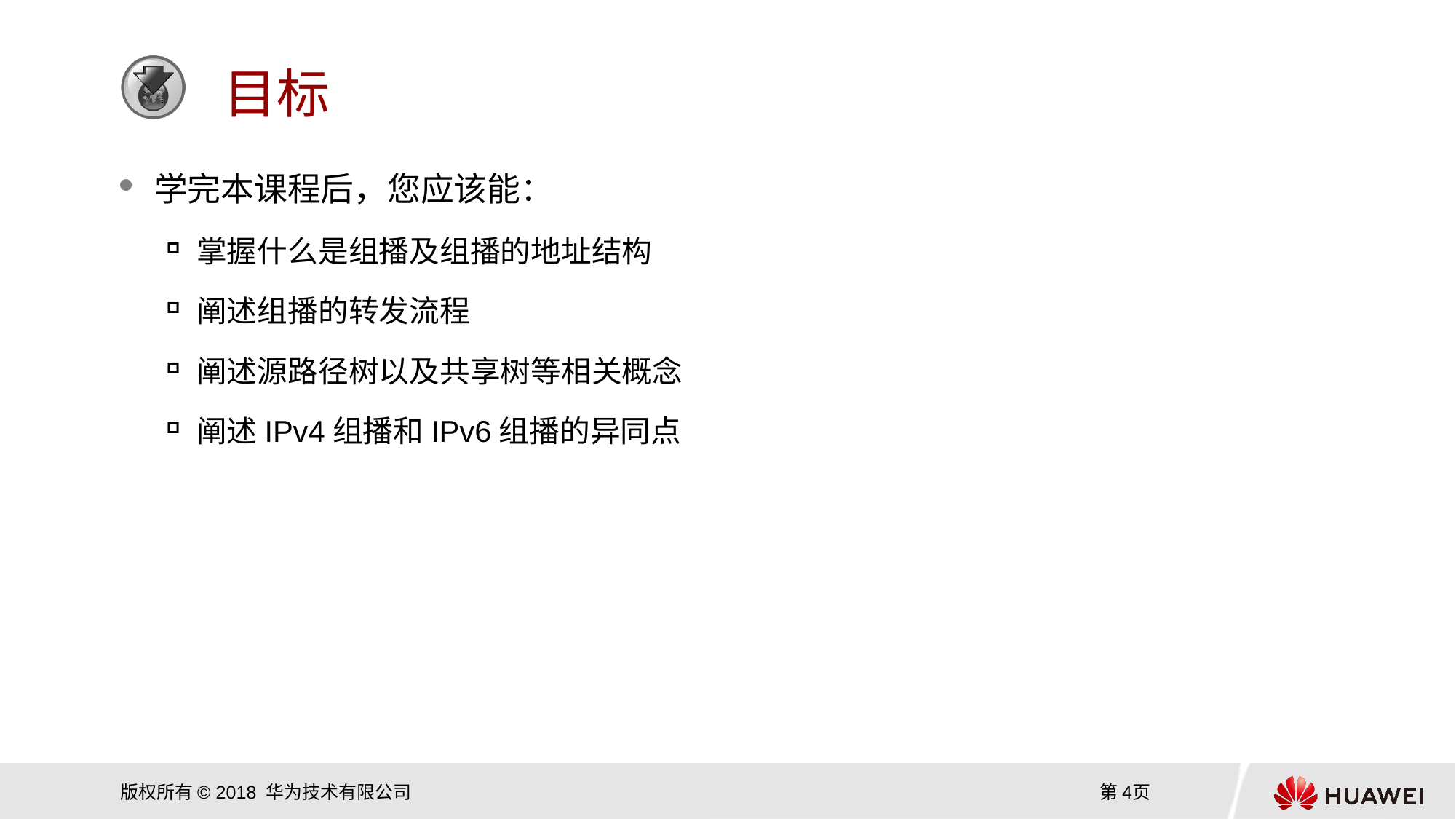

学完本课程后，您应该能：
掌握什么是组播及组播的地址结构
阐述组播的转发流程
阐述源路径树以及共享树等相关概念
阐述IPv4组播和IPv6组播的异同点